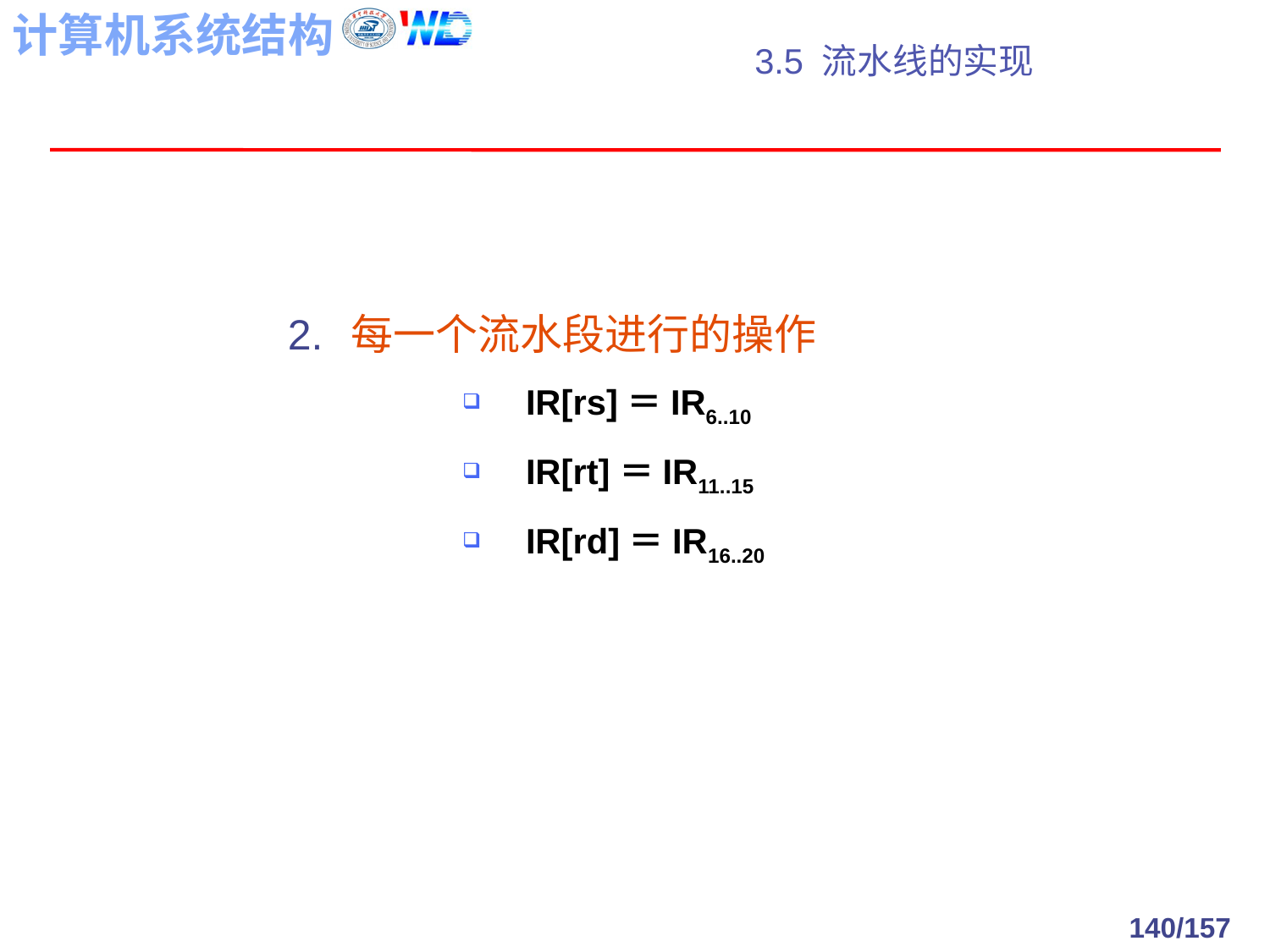

# 3.5 流水线的实现
每一个流水段进行的操作
IR[rs]＝IR6..10
IR[rt]＝IR11..15
IR[rd]＝IR16..20